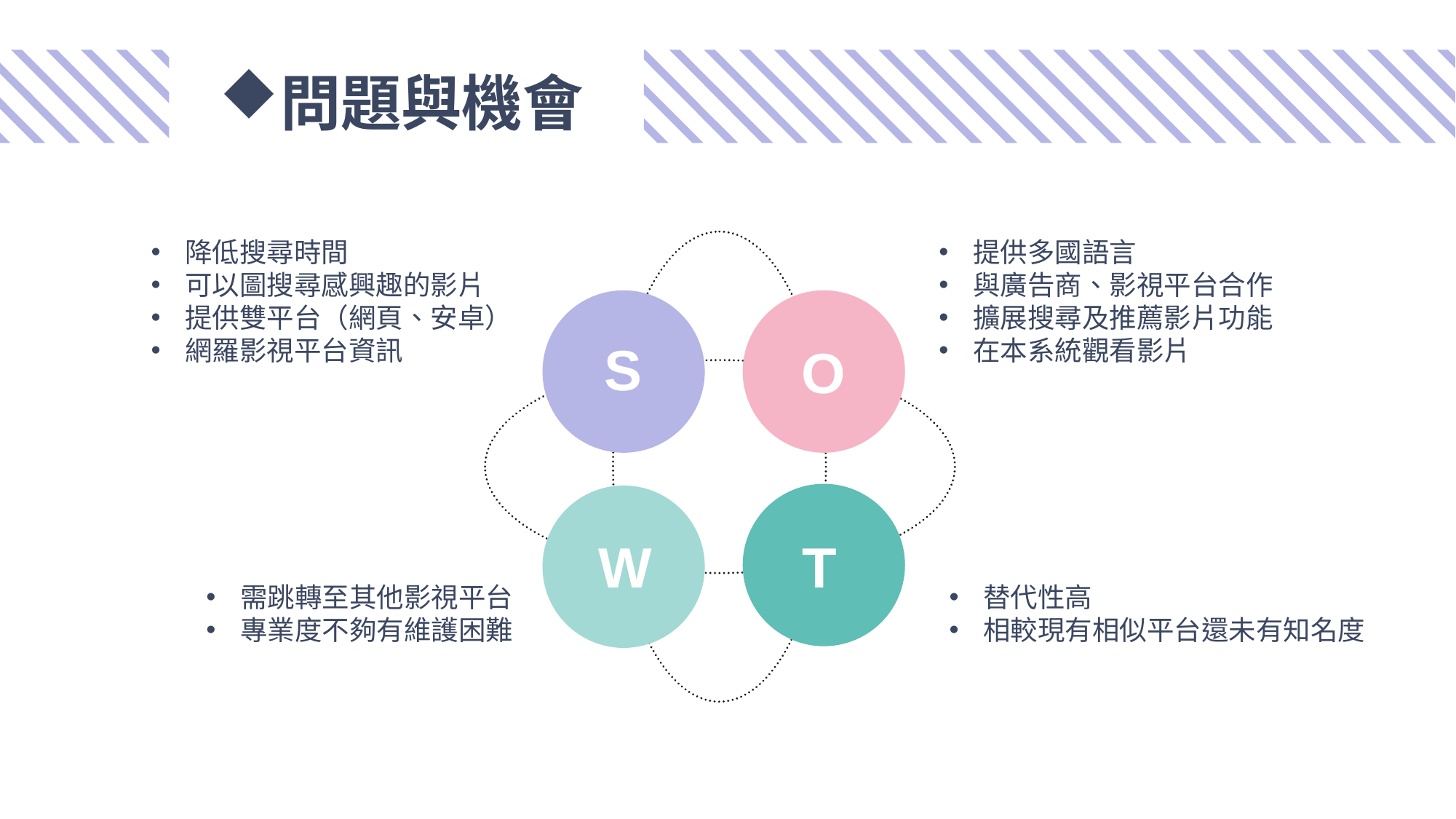

問題與機會
提供多國語言
與廣告商、影視平台合作
擴展搜尋及推薦影片功能
在本系統觀看影片
降低搜尋時間
可以圖搜尋感興趣的影片
提供雙平台（網頁、安卓）
網羅影視平台資訊

S
O

W
T
需跳轉至其他影視平台
專業度不夠有維護困難
替代性高
相較現有相似平台還未有知名度
Python 3.8.2
HTML5